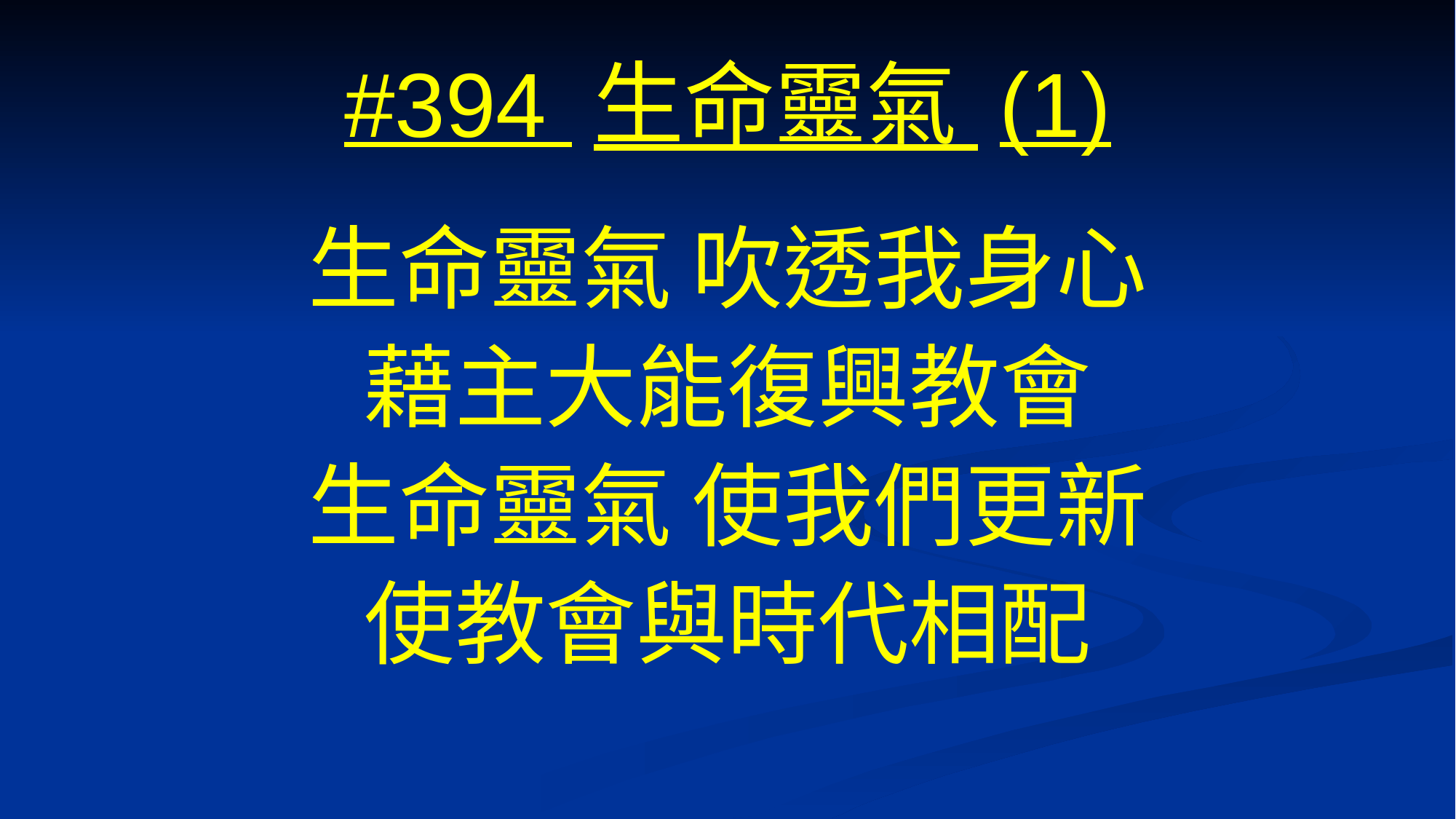

# #394 生命靈氣 (1)
生命靈氣 吹透我身心
藉主大能復興教會
生命靈氣 使我們更新
使教會與時代相配